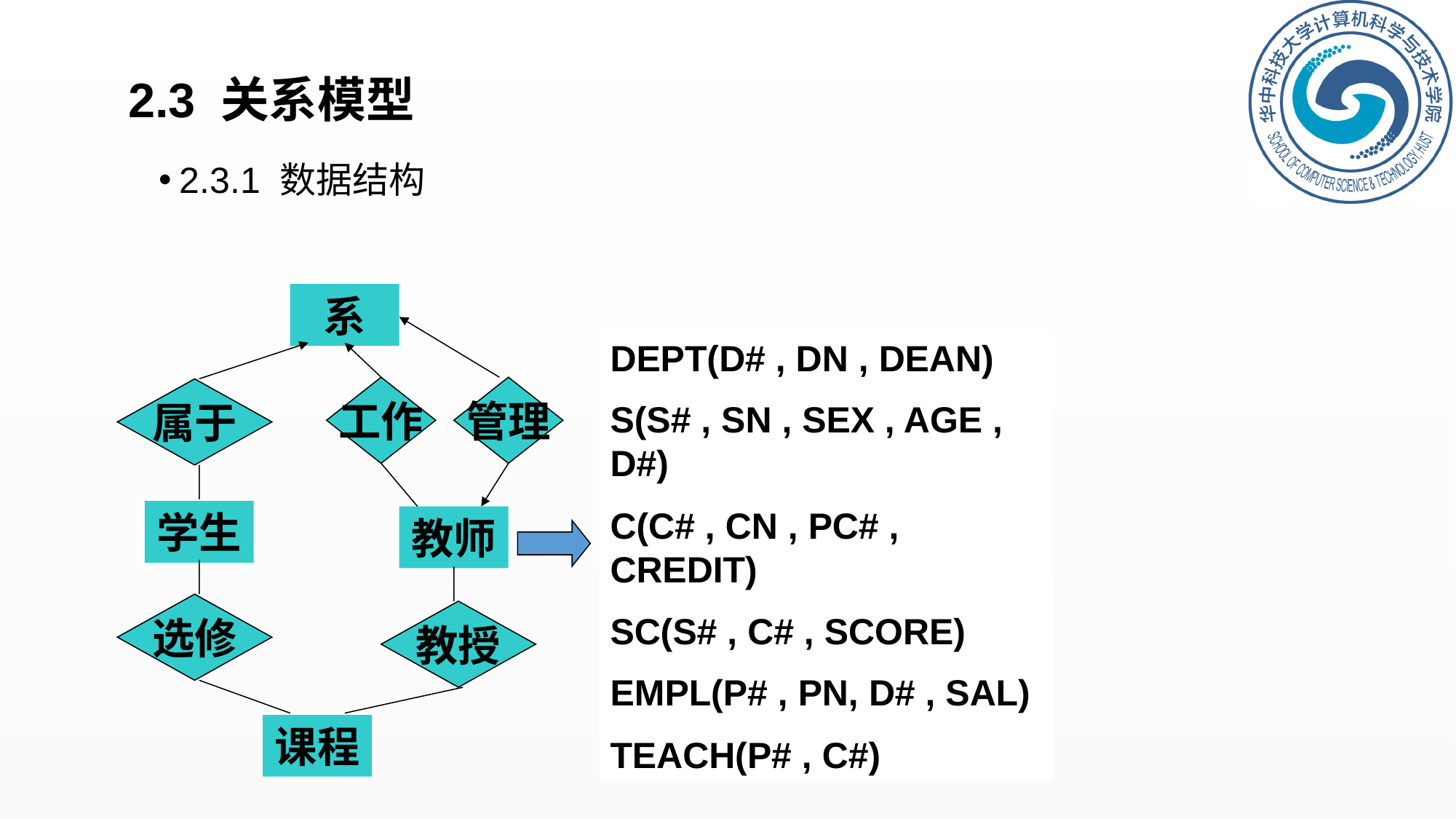

# 2.3 关系模型
2.3.1 数据结构
系

工作
管理
属于

学生
教师

选修
教授

课程
DEPT(D# , DN , DEAN)
S(S# , SN , SEX , AGE , D#)
C(C# , CN , PC# , CREDIT)
SC(S# , C# , SCORE)
EMPL(P# , PN, D# , SAL)
TEACH(P# , C#)